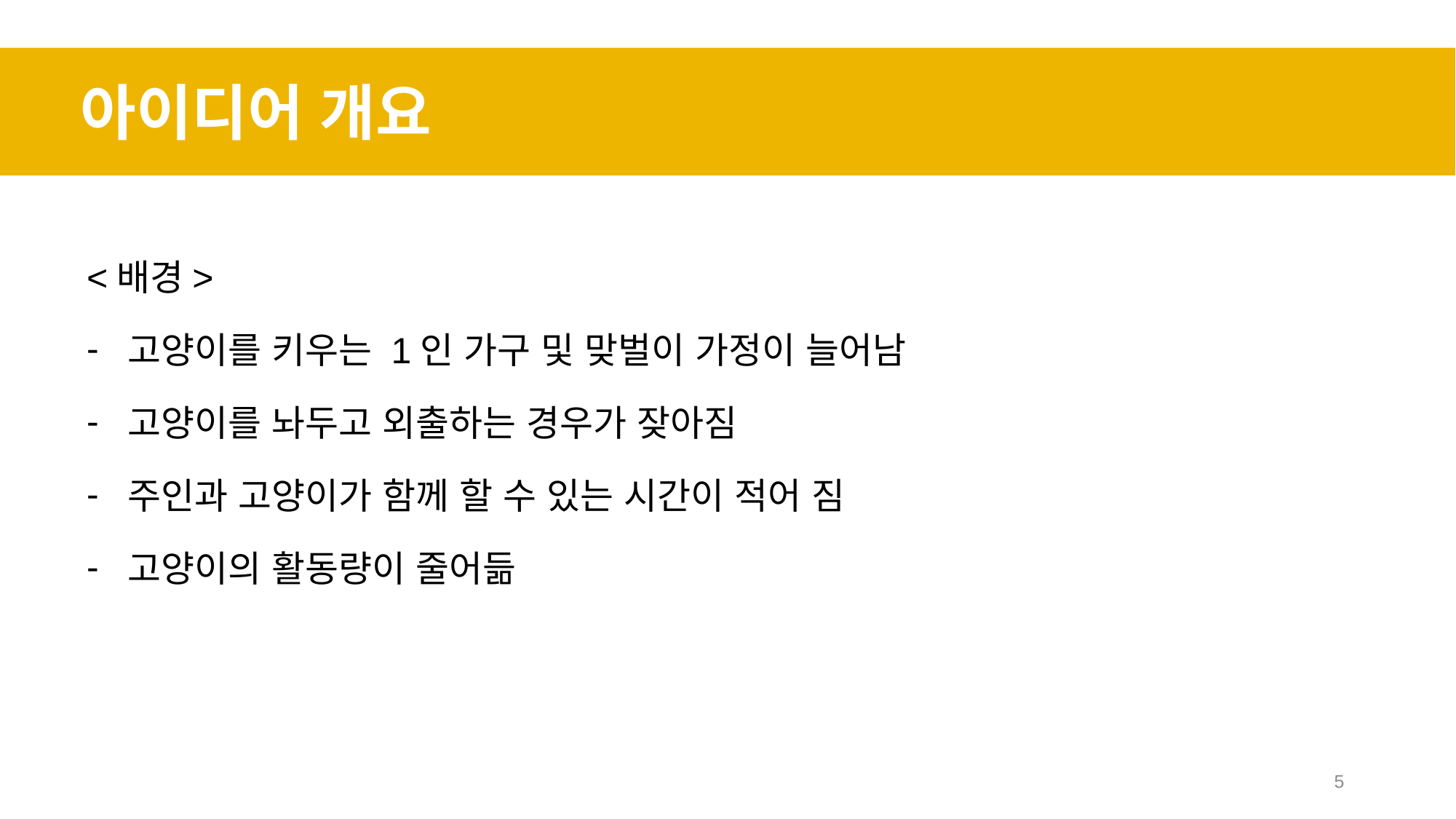

아이디어 개요
<배경>
고양이를 키우는 1인 가구 및 맞벌이 가정이 늘어남
고양이를 놔두고 외출하는 경우가 잦아짐
주인과 고양이가 함께 할 수 있는 시간이 적어 짐
고양이의 활동량이 줄어듦

5